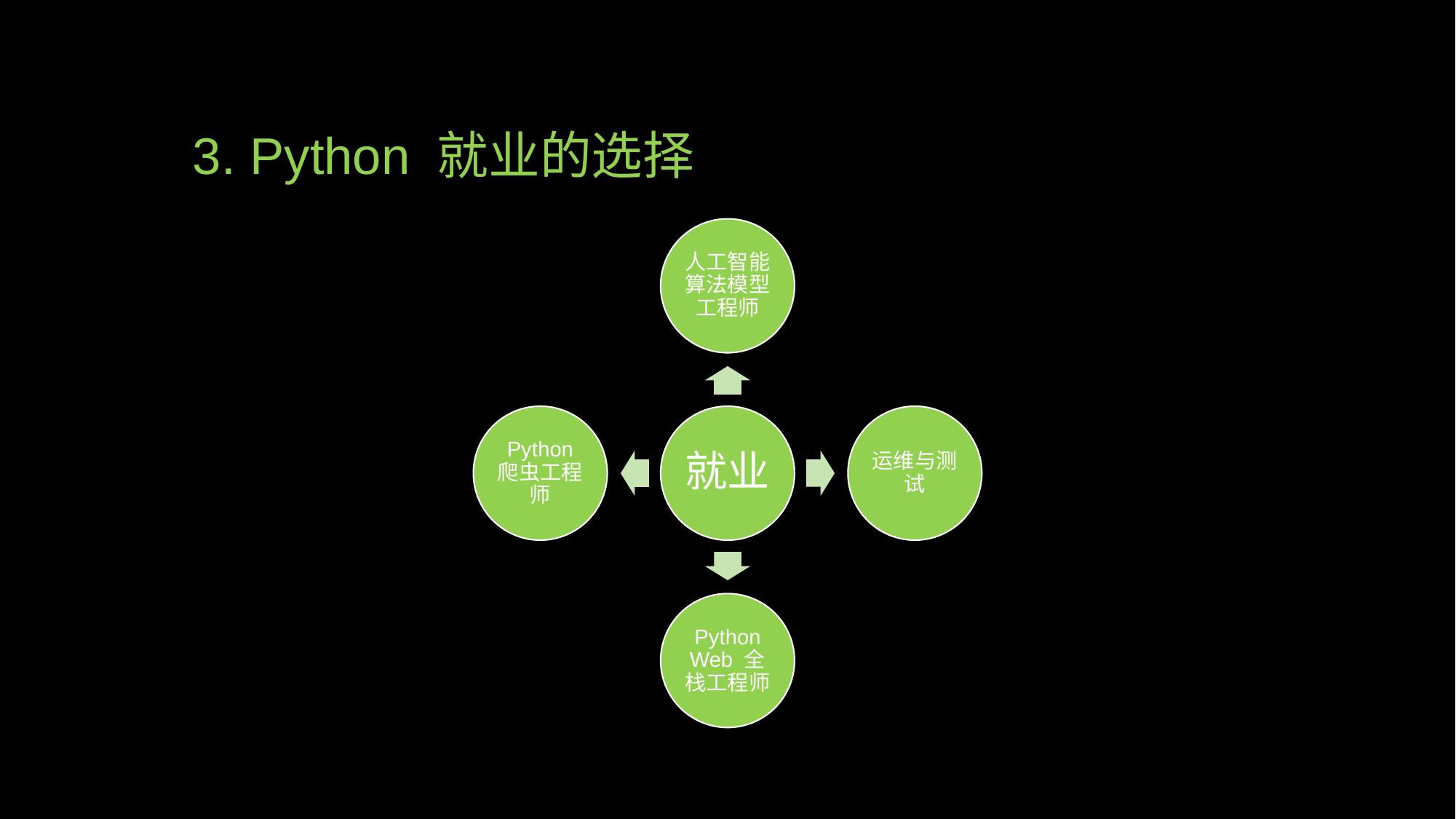

# 3. Python 就业的选择
就业

人工智能算法模型工程师

运维与测试

Python Web 全栈工程师

Python 爬虫工程师